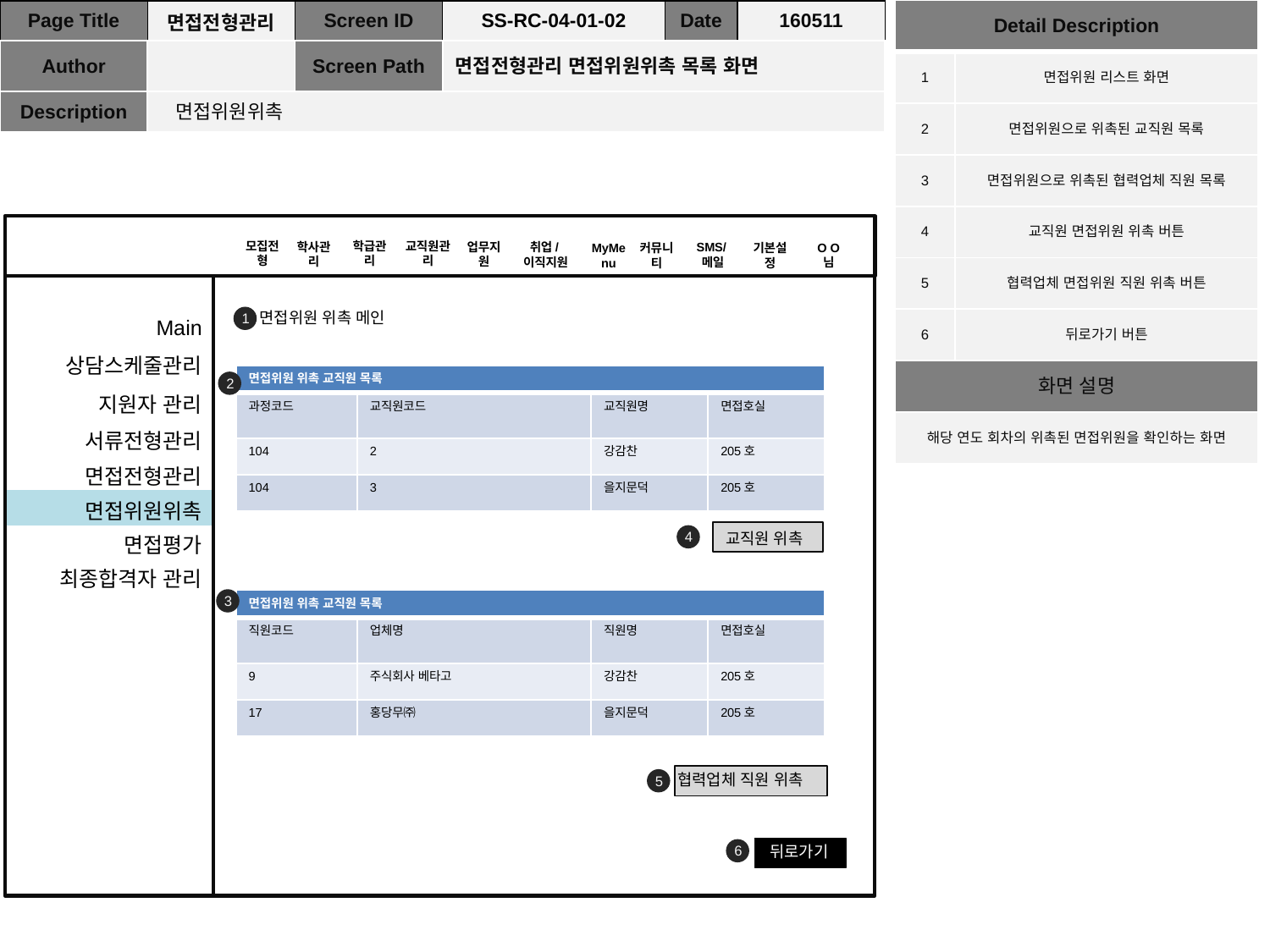

| Detail Description |  |
| --- | --- |
| 1 | 면접위원 리스트 화면 |
| 2 | 면접위원으로 위촉된 교직원 목록 |
| 3 | 면접위원으로 위촉된 협력업체 직원 목록 |
| 4 | 교직원 면접위원 위촉 버튼 |
| 5 | 협력업체 면접위원 직원 위촉 버튼 |
| 6 | 뒤로가기 버튼 |
| 화면 설명 |  |
| 해당 연도 회차의 위촉된 면접위원을 확인하는 화면 |  |
| Page Title | 면접전형관리 | Screen ID | SS-RC-04-01-02 | Date | 160511 |
| --- | --- | --- | --- | --- | --- |
| Author |  | Screen Path | 면접전형관리 면접위원위촉 목록 화면 |  |  |
| Description | 면접위원위촉 |  |  |  |  |

모집전형
학급관리
교직원관리
업무지원
학사관리
취업/이직지원
SMS/메일
O O 님
커뮤니티
기본설정
MyMenu

면접위원 위촉 메인
1

Main
상담스케줄관리
| 면접위원 위촉 교직원 목록 |  |  |  |
| --- | --- | --- | --- |
| 과정코드 | 교직원코드 | 교직원명 | 면접호실 |
| 104 | 2 | 강감찬 | 205호 |
| 104 | 3 | 을지문덕 | 205호 |
2

지원자 관리
서류전형관리
면접전형관리

면접위원위촉
4

교직원 위촉
면접평가
최종합격자 관리
3

| 면접위원 위촉 교직원 목록 |  |  |  |
| --- | --- | --- | --- |
| 직원코드 | 업체명 | 직원명 | 면접호실 |
| 9 | 주식회사 베타고 | 강감찬 | 205호 |
| 17 | 홍당무㈜ | 을지문덕 | 205호 |
협력업체 직원 위촉
5

6

뒤로가기